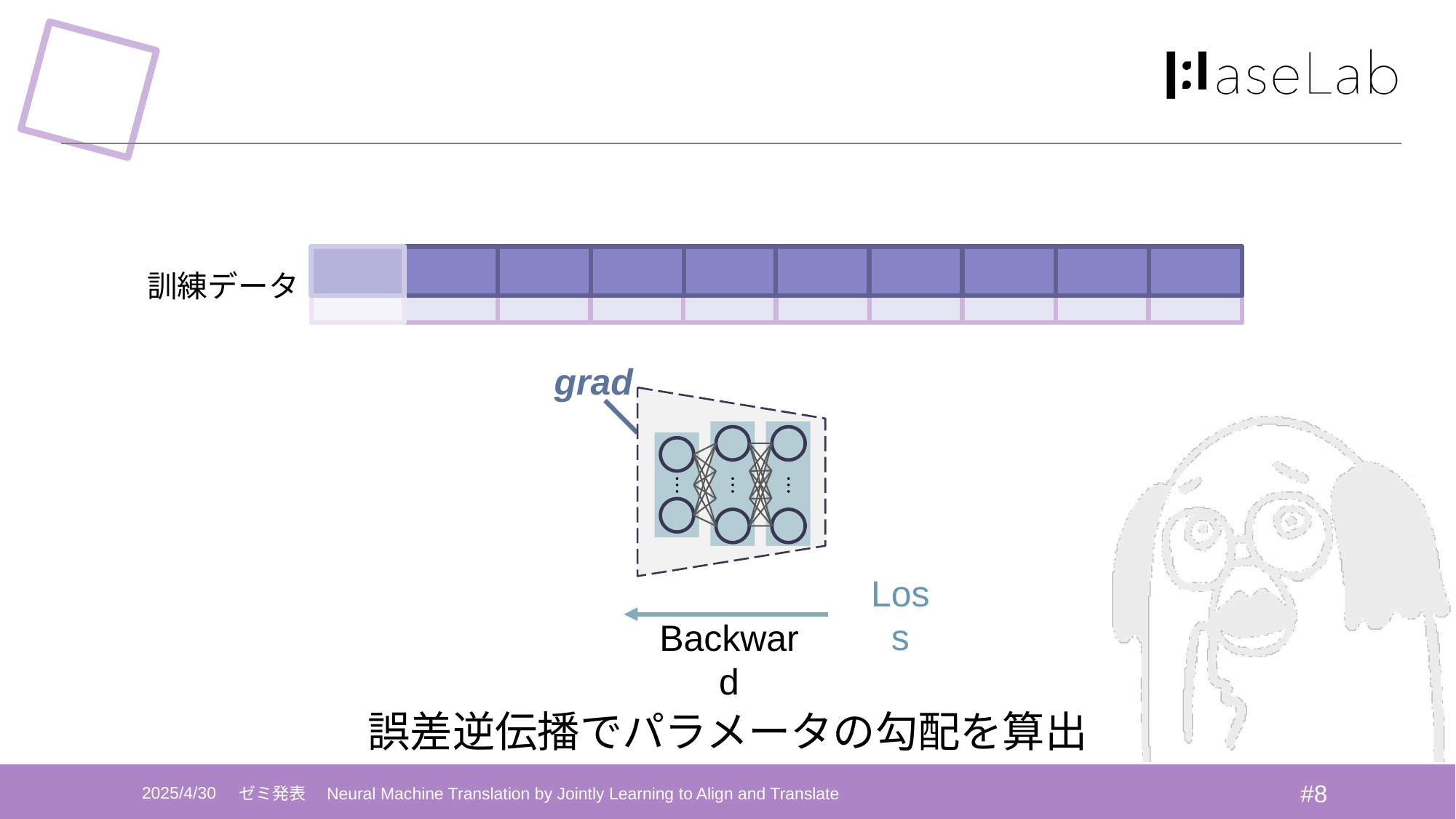

#

訓練データ

grad

Loss
Backward
誤差逆伝播でパラメータの勾配を算出
2025/4/30
ゼミ発表　Neural Machine Translation by Jointly Learning to Align and Translate
#8